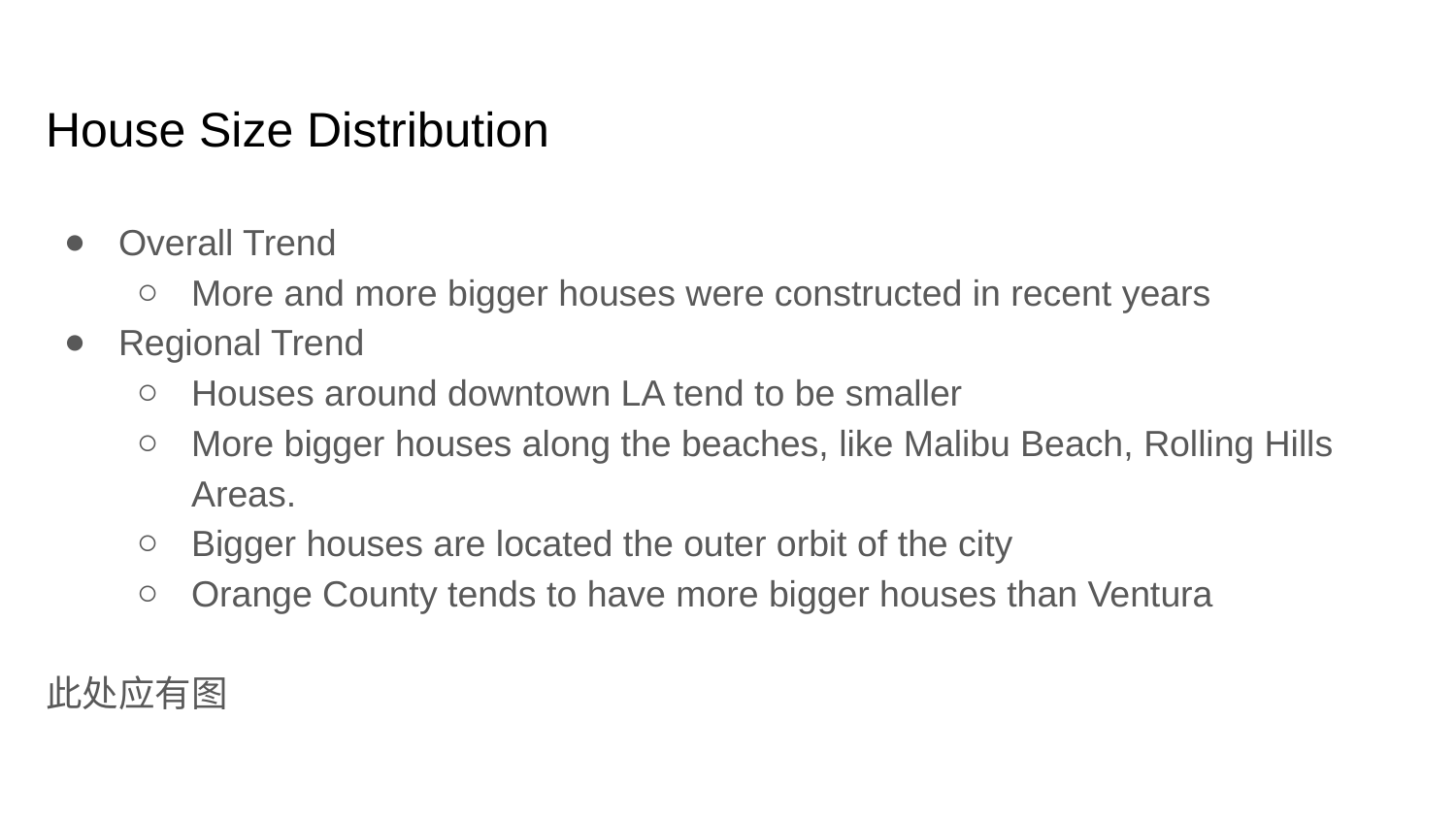

# House Size Distribution

Overall Trend
More and more bigger houses were constructed in recent years
Regional Trend
Houses around downtown LA tend to be smaller
More bigger houses along the beaches, like Malibu Beach, Rolling Hills Areas.
Bigger houses are located the outer orbit of the city
Orange County tends to have more bigger houses than Ventura

此处应有图